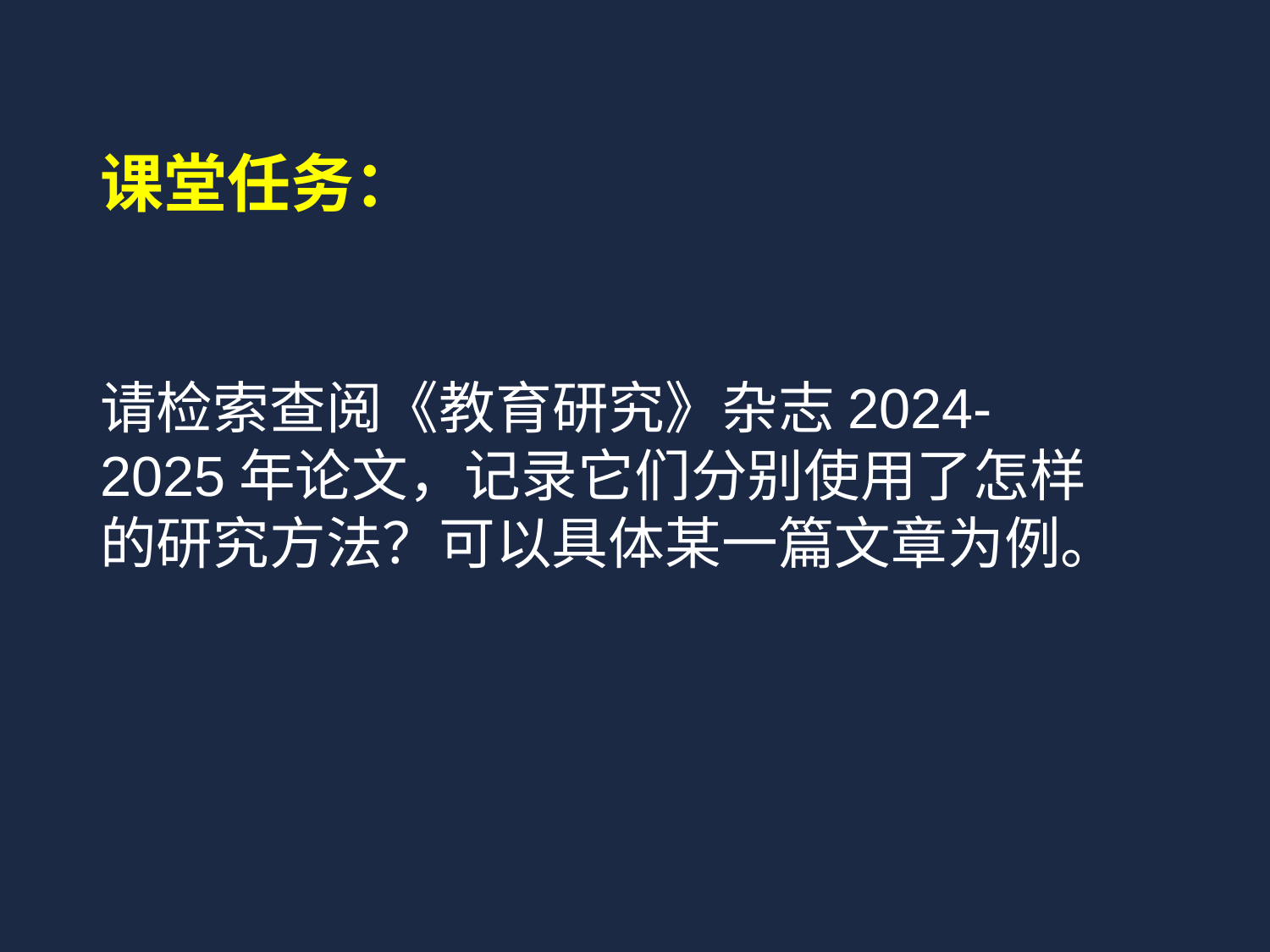

课堂任务：

请检索查阅《教育研究》杂志2024-2025年论文，记录它们分别使用了怎样的研究方法？可以具体某一篇文章为例。